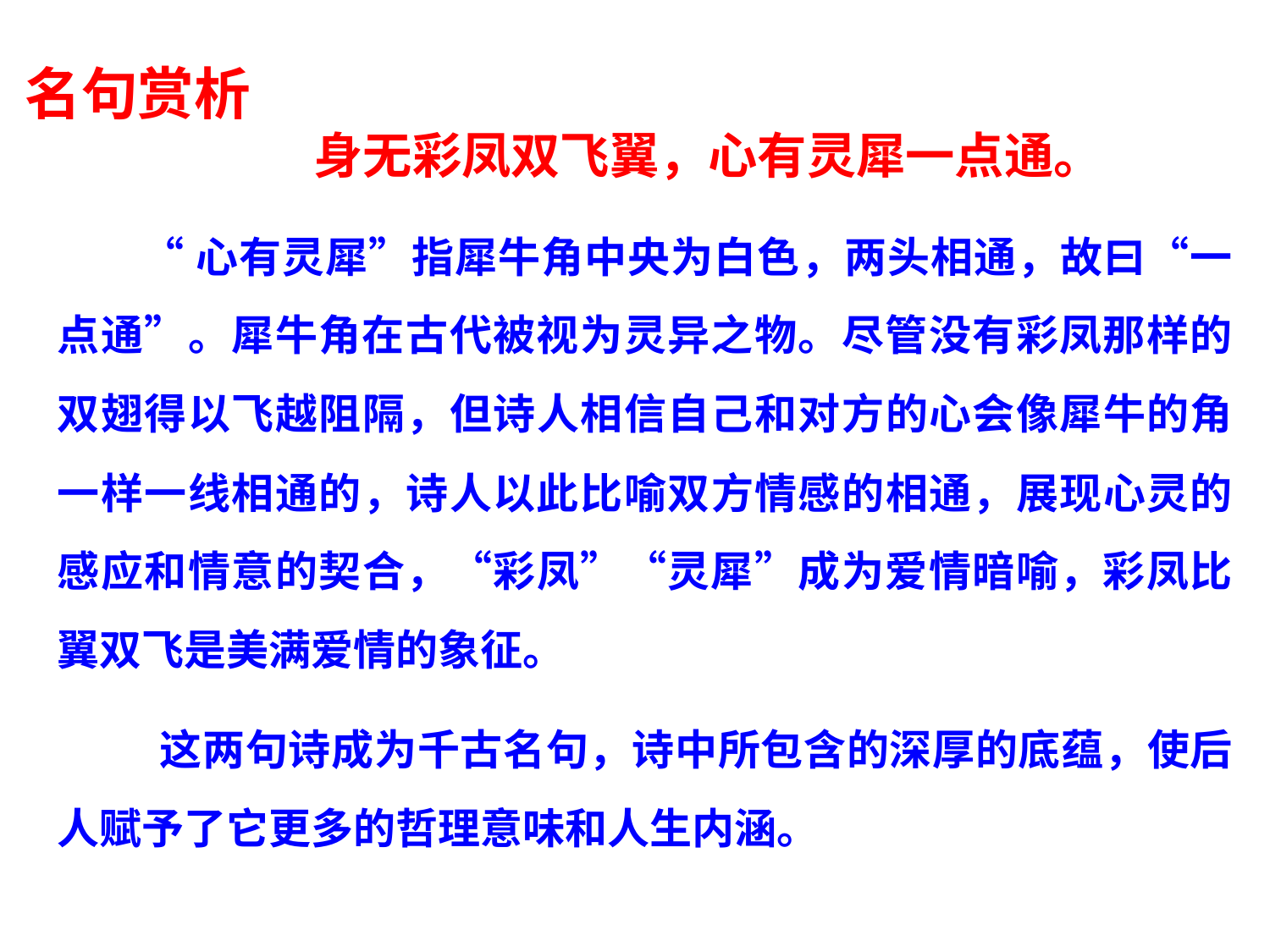

名句赏析
身无彩凤双飞翼，心有灵犀一点通。
        “心有灵犀”指犀牛角中央为白色，两头相通，故曰“一点通”。犀牛角在古代被视为灵异之物。尽管没有彩凤那样的双翅得以飞越阻隔，但诗人相信自己和对方的心会像犀牛的角一样一线相通的，诗人以此比喻双方情感的相通，展现心灵的感应和情意的契合，“彩凤”“灵犀”成为爱情暗喻，彩凤比翼双飞是美满爱情的象征。
         这两句诗成为千古名句，诗中所包含的深厚的底蕴，使后人赋予了它更多的哲理意味和人生内涵。